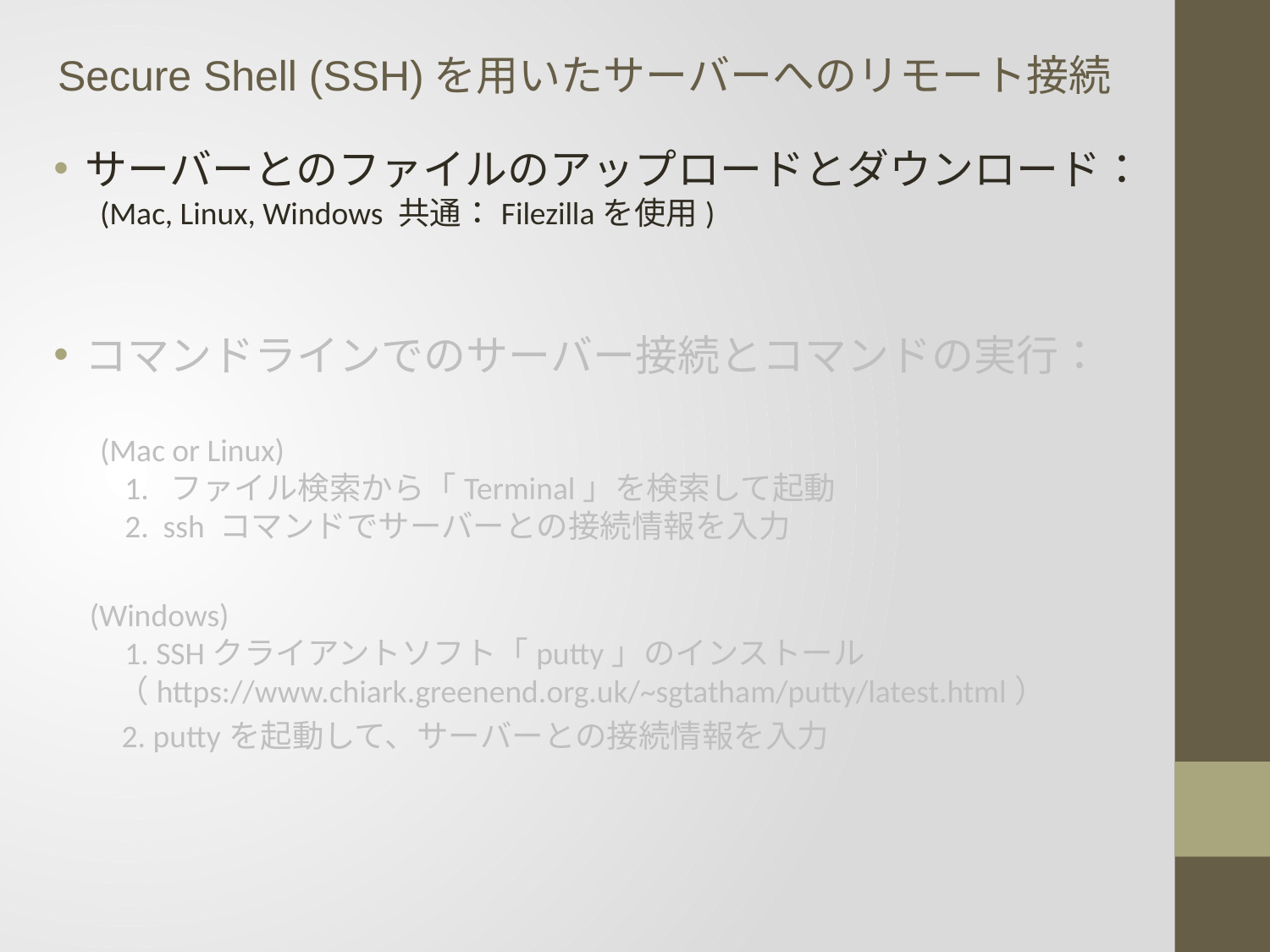

Secure Shell (SSH)を用いたサーバーへのリモート接続
サーバーとのファイルのアップロードとダウンロード：
 (Mac, Linux, Windows 共通：Filezillaを使用)

コマンドラインでのサーバー接続とコマンドの実行：
 (Mac or Linux)
　1.  ファイル検索から「Terminal」を検索して起動
　2.  ssh コマンドでサーバーとの接続情報を入力

     (Windows)
　　1. SSHクライアントソフト「putty」のインストール
　　（https://www.chiark.greenend.org.uk/~sgtatham/putty/latest.html）
　    2. puttyを起動して、サーバーとの接続情報を入力